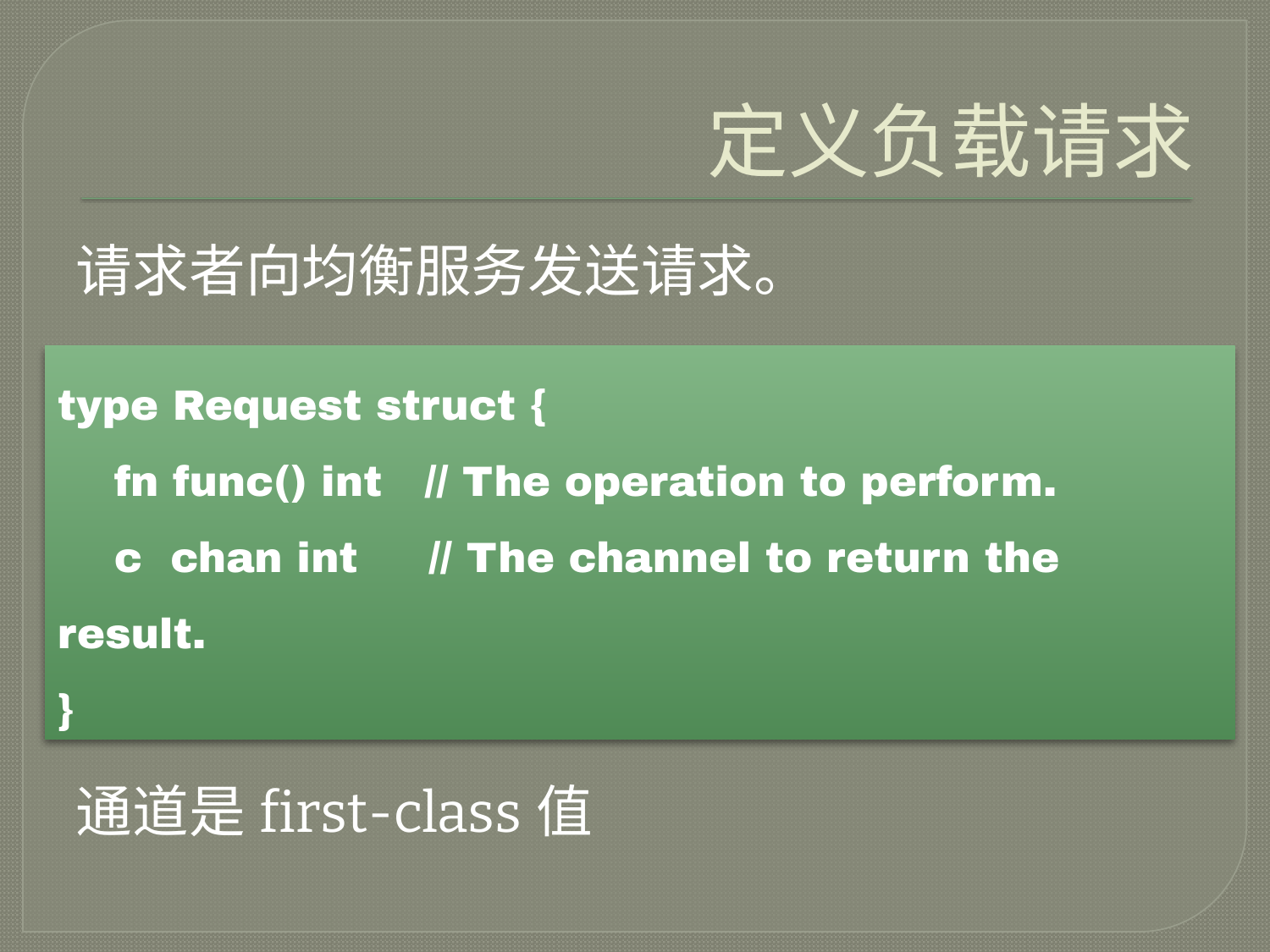

# 定义负载请求
请求者向均衡服务发送请求。

注意这返回的通道是放在请求内部的。
通道是first-class值
type Request struct {
    fn func() int   // The operation to perform.
    c  chan int     // The channel to return the result.
}